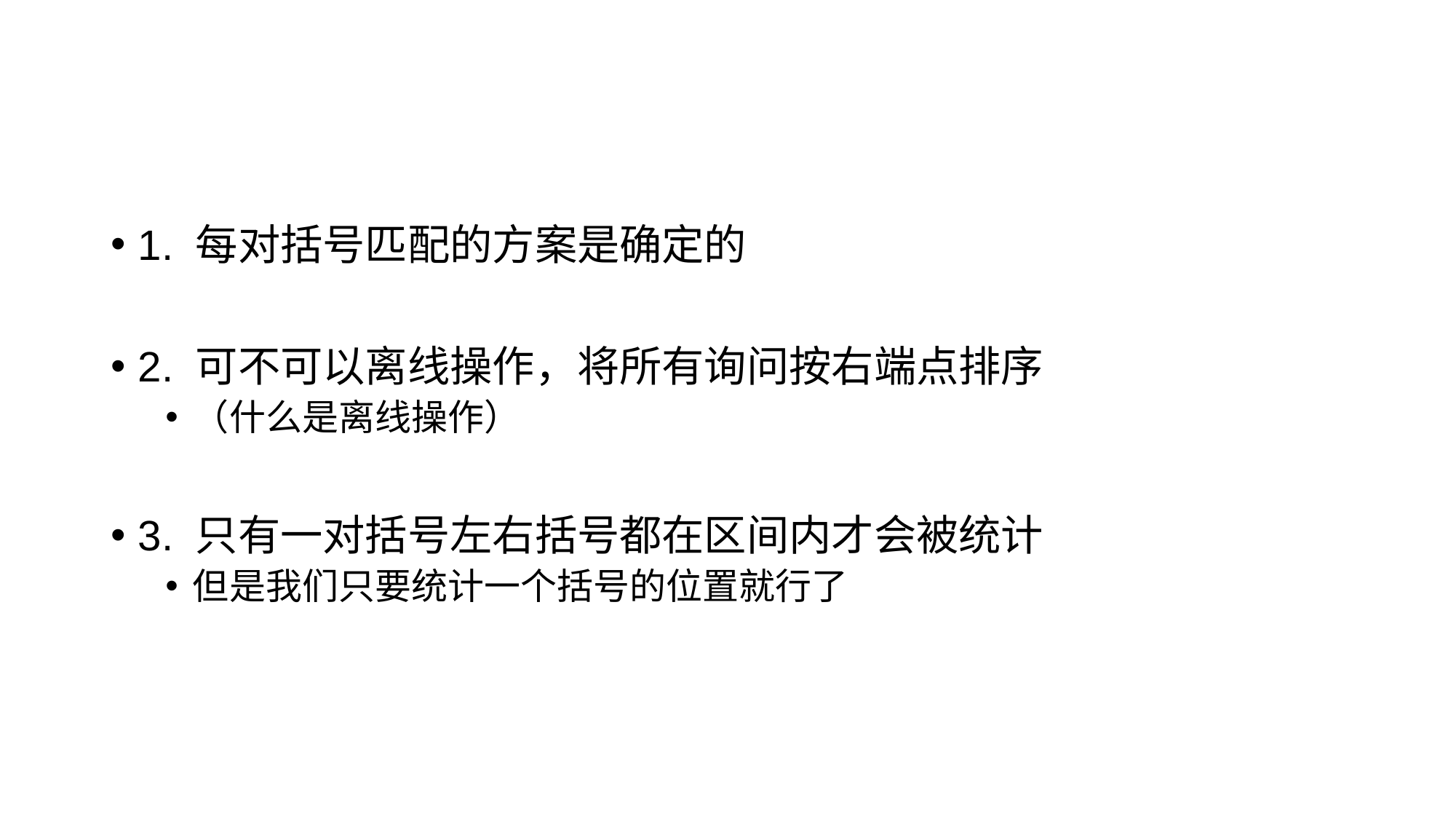

1. 每对括号匹配的方案是确定的

2. 可不可以离线操作，将所有询问按右端点排序
（什么是离线操作）

3. 只有一对括号左右括号都在区间内才会被统计
但是我们只要统计一个括号的位置就行了